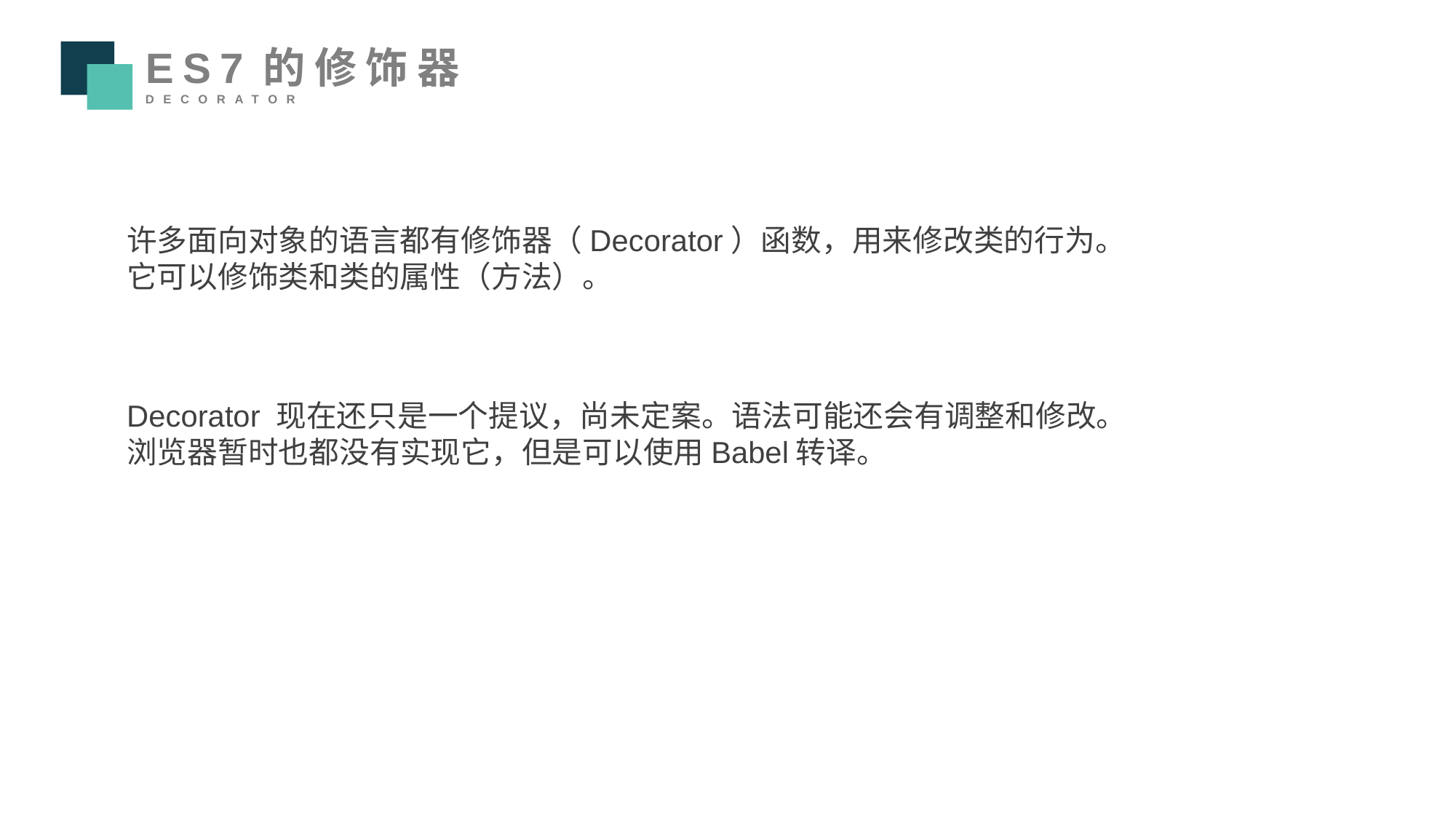

ES7的修饰器
decorator

许多面向对象的语言都有修饰器（Decorator）函数，用来修改类的行为。
它可以修饰类和类的属性（方法）。
Decorator 现在还只是一个提议，尚未定案。语法可能还会有调整和修改。
浏览器暂时也都没有实现它，但是可以使用Babel转译。